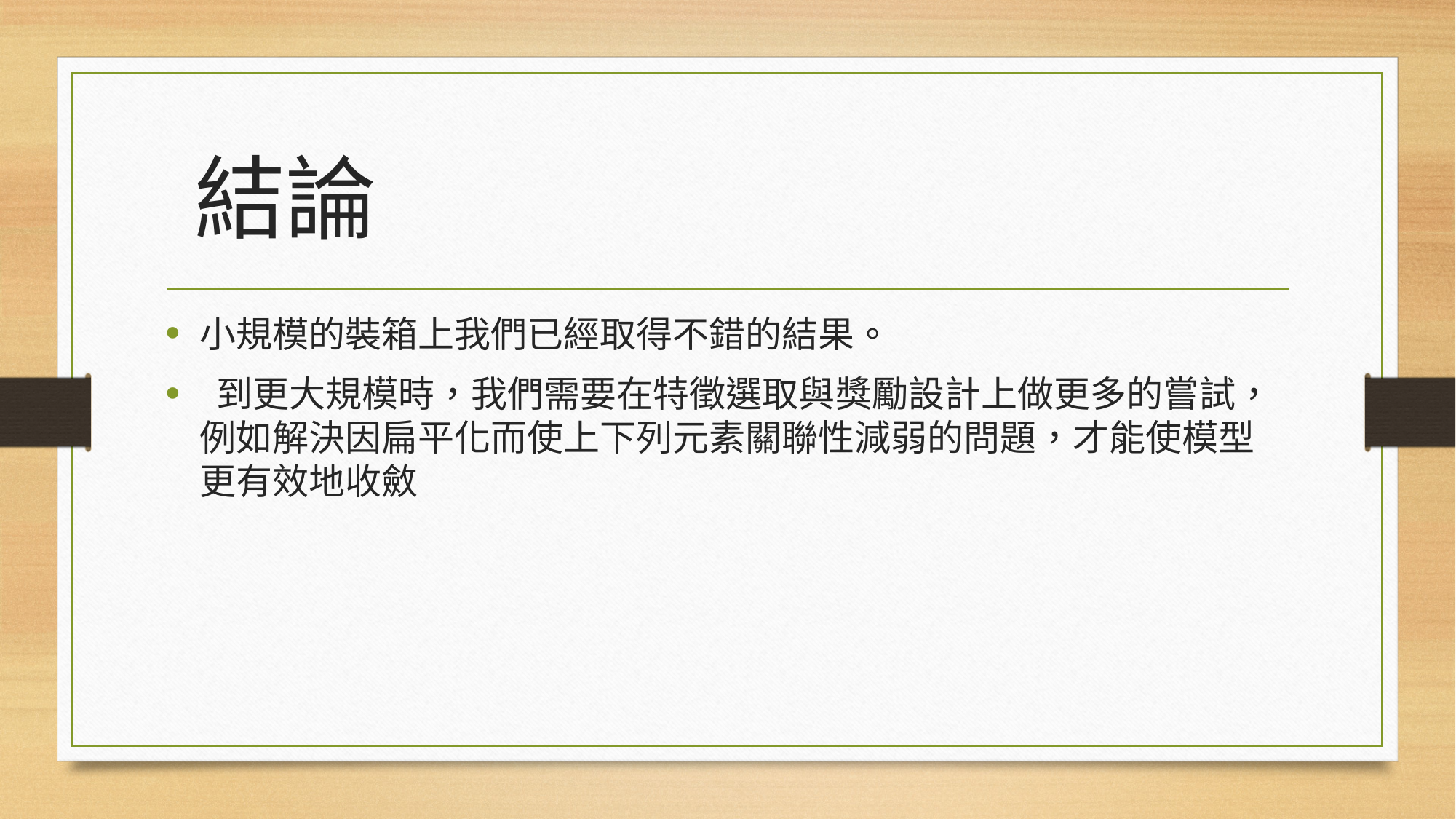

# 結論
小規模的裝箱上我們已經取得不錯的結果。
 到更大規模時，我們需要在特徵選取與獎勵設計上做更多的嘗試，例如解決因扁平化而使上下列元素關聯性減弱的問題，才能使模型更有效地收斂